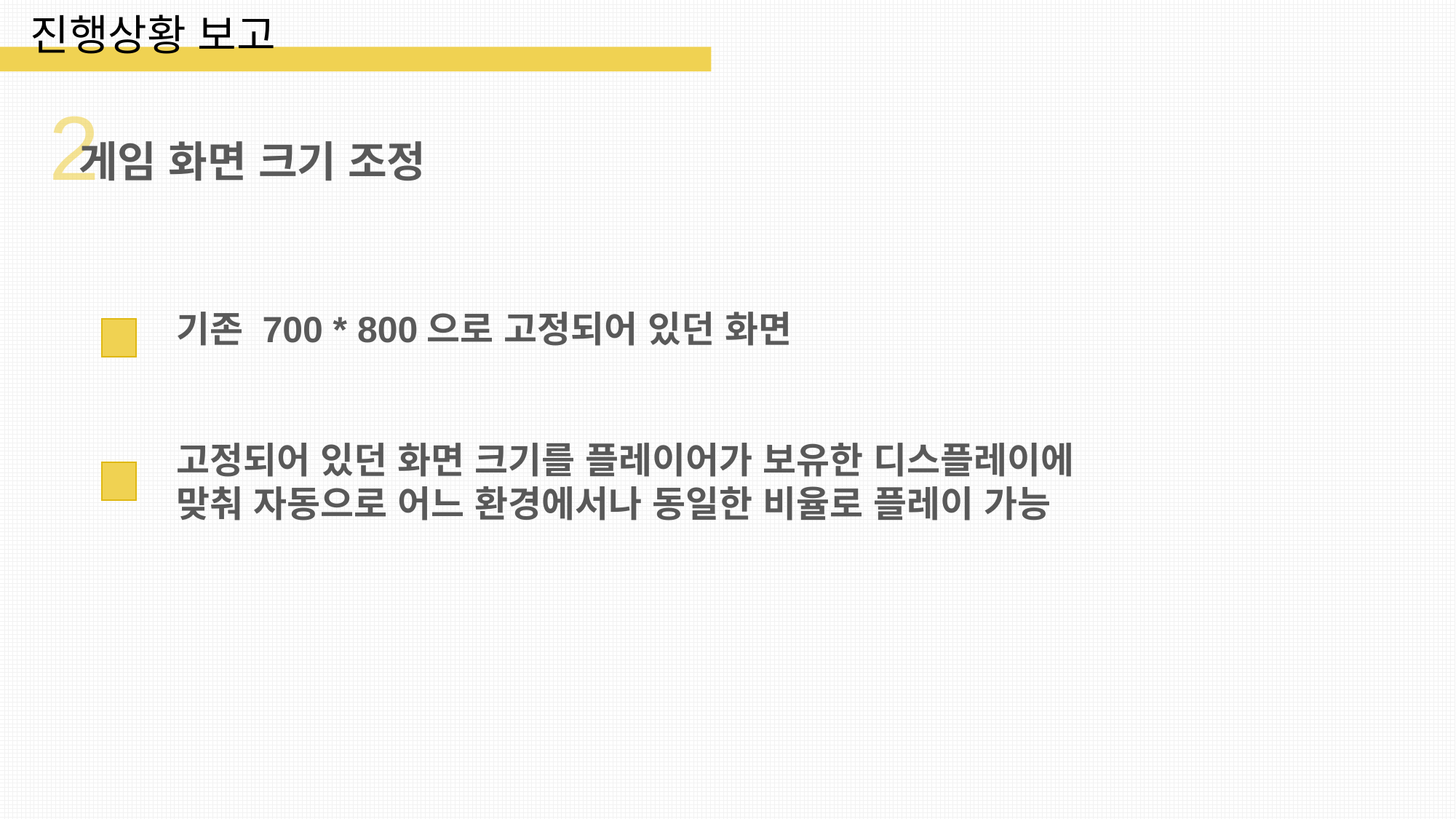

진행상황 보고

2
게임 화면 크기 조정
기존 700 * 800으로 고정되어 있던 화면

고정되어 있던 화면 크기를 플레이어가 보유한 디스플레이에
맞춰 자동으로 어느 환경에서나 동일한 비율로 플레이 가능